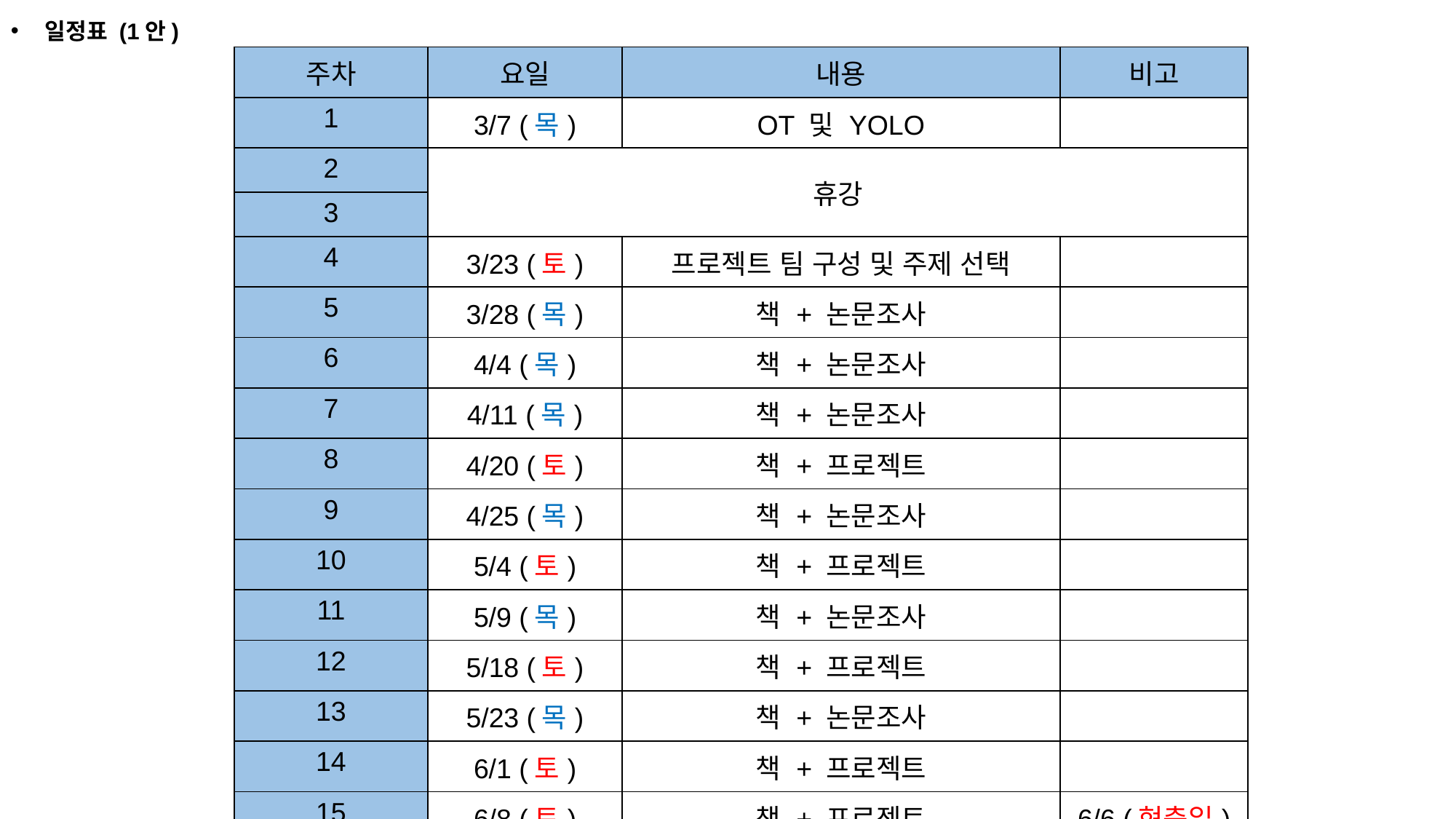

일정표 (1안)
| 주차 | 요일 | 내용 | 비고 |
| --- | --- | --- | --- |
| 1 | 3/7 (목) | OT 및 YOLO |  |
| 2 | 휴강 |  |  |
| 3 |  |  |  |
| 4 | 3/23 (토) | 프로젝트 팀 구성 및 주제 선택 |  |
| 5 | 3/28 (목) | 책 + 논문조사 |  |
| 6 | 4/4 (목) | 책 + 논문조사 |  |
| 7 | 4/11 (목) | 책 + 논문조사 |  |
| 8 | 4/20 (토) | 책 + 프로젝트 |  |
| 9 | 4/25 (목) | 책 + 논문조사 |  |
| 10 | 5/4 (토) | 책 + 프로젝트 |  |
| 11 | 5/9 (목) | 책 + 논문조사 |  |
| 12 | 5/18 (토) | 책 + 프로젝트 |  |
| 13 | 5/23 (목) | 책 + 논문조사 |  |
| 14 | 6/1 (토) | 책 + 프로젝트 |  |
| 15 | 6/8 (토) | 책 + 프로젝트 | 6/6 (현충일) |
| 16 | 6/15 (토) | 책 + 프로젝트 |  |